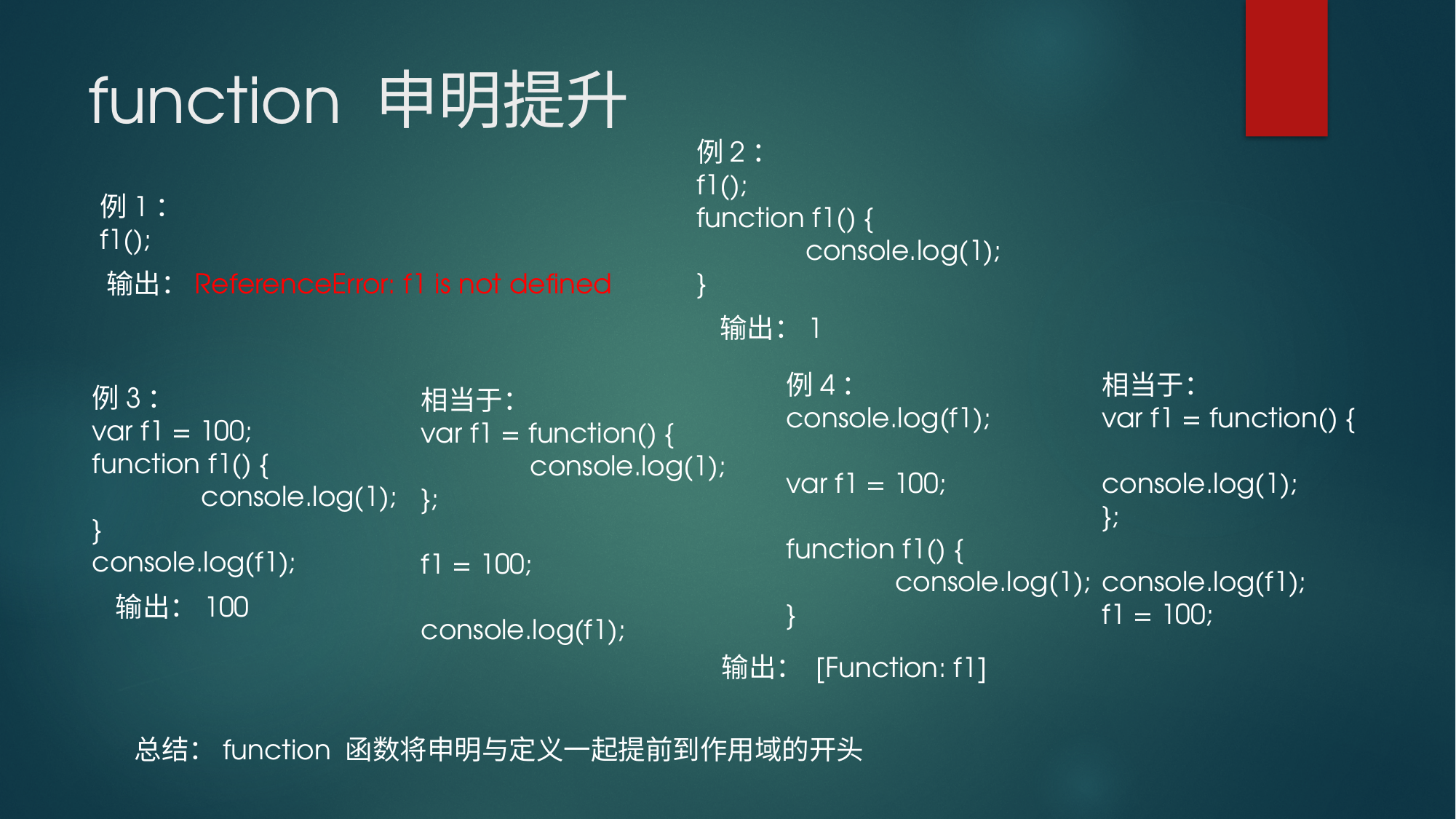

# function 申明提升
例2：
f1();
function f1() {
	console.log(1);
}
例1：
f1();
输出：ReferenceError: f1 is not defined
输出：1
例4：
console.log(f1);
var f1 = 100;
function f1() {
	console.log(1);
}

相当于：
var f1 = function() {
	console.log(1);
};
console.log(f1);
f1 = 100;

例3：
var f1 = 100;
function f1() {
	console.log(1);
}
console.log(f1);
相当于：
var f1 = function() {
	console.log(1);
};
f1 = 100;
console.log(f1);

输出：100
输出： [Function: f1]
总结：function 函数将申明与定义一起提前到作用域的开头